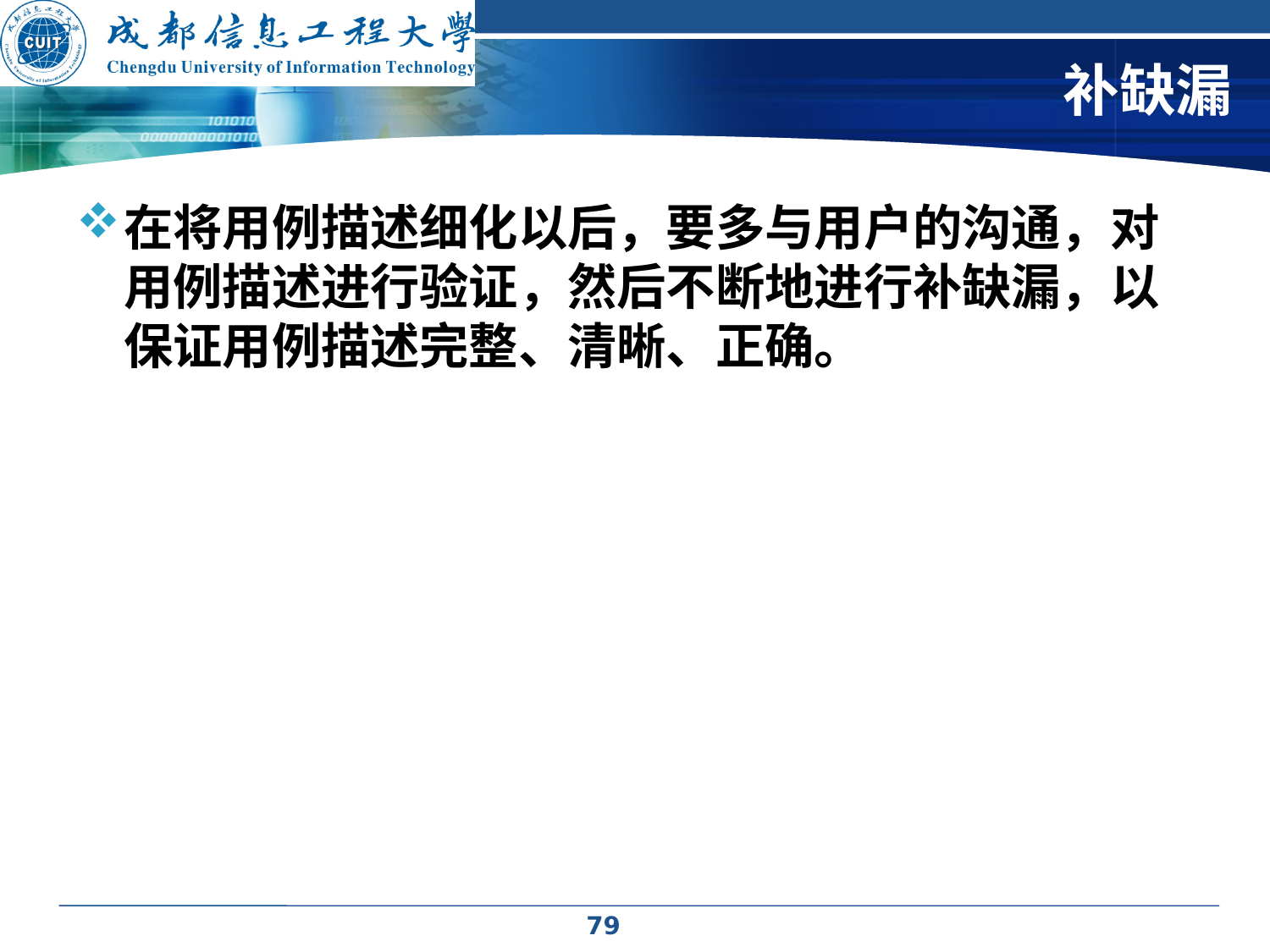

# 补缺漏
在将用例描述细化以后，要多与用户的沟通，对用例描述进行验证，然后不断地进行补缺漏，以保证用例描述完整、清晰、正确。

79